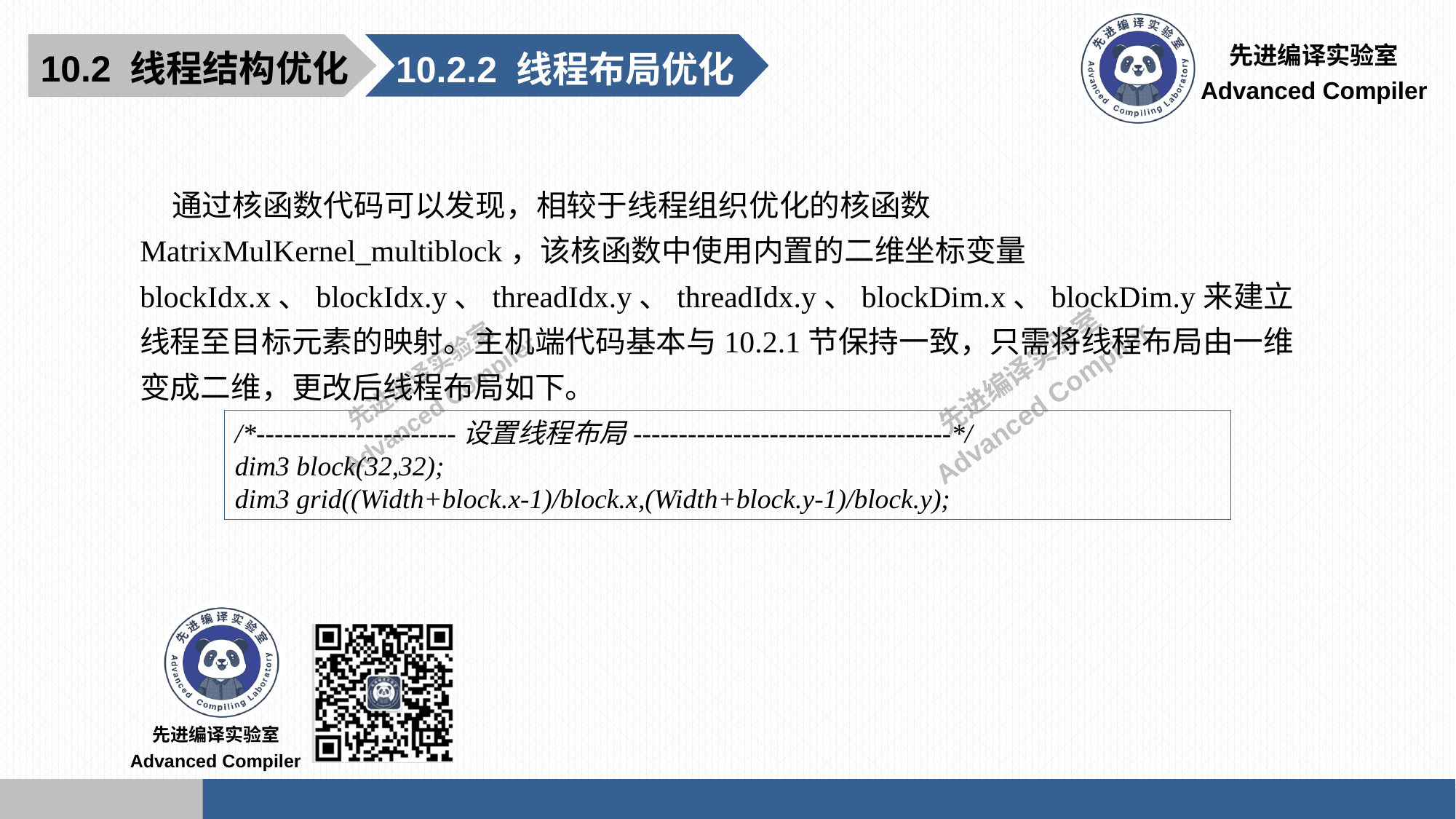

10.2 线程结构优化
10.2.2 线程布局优化

通过核函数代码可以发现，相较于线程组织优化的核函数MatrixMulKernel_multiblock，该核函数中使用内置的二维坐标变量blockIdx.x、blockIdx.y、threadIdx.y、threadIdx.y、blockDim.x、blockDim.y来建立线程至目标元素的映射。主机端代码基本与10.2.1节保持一致，只需将线程布局由一维变成二维，更改后线程布局如下。
/*----------------------设置线程布局-----------------------------------*/
dim3 block(32,32);
dim3 grid((Width+block.x-1)/block.x,(Width+block.y-1)/block.y);